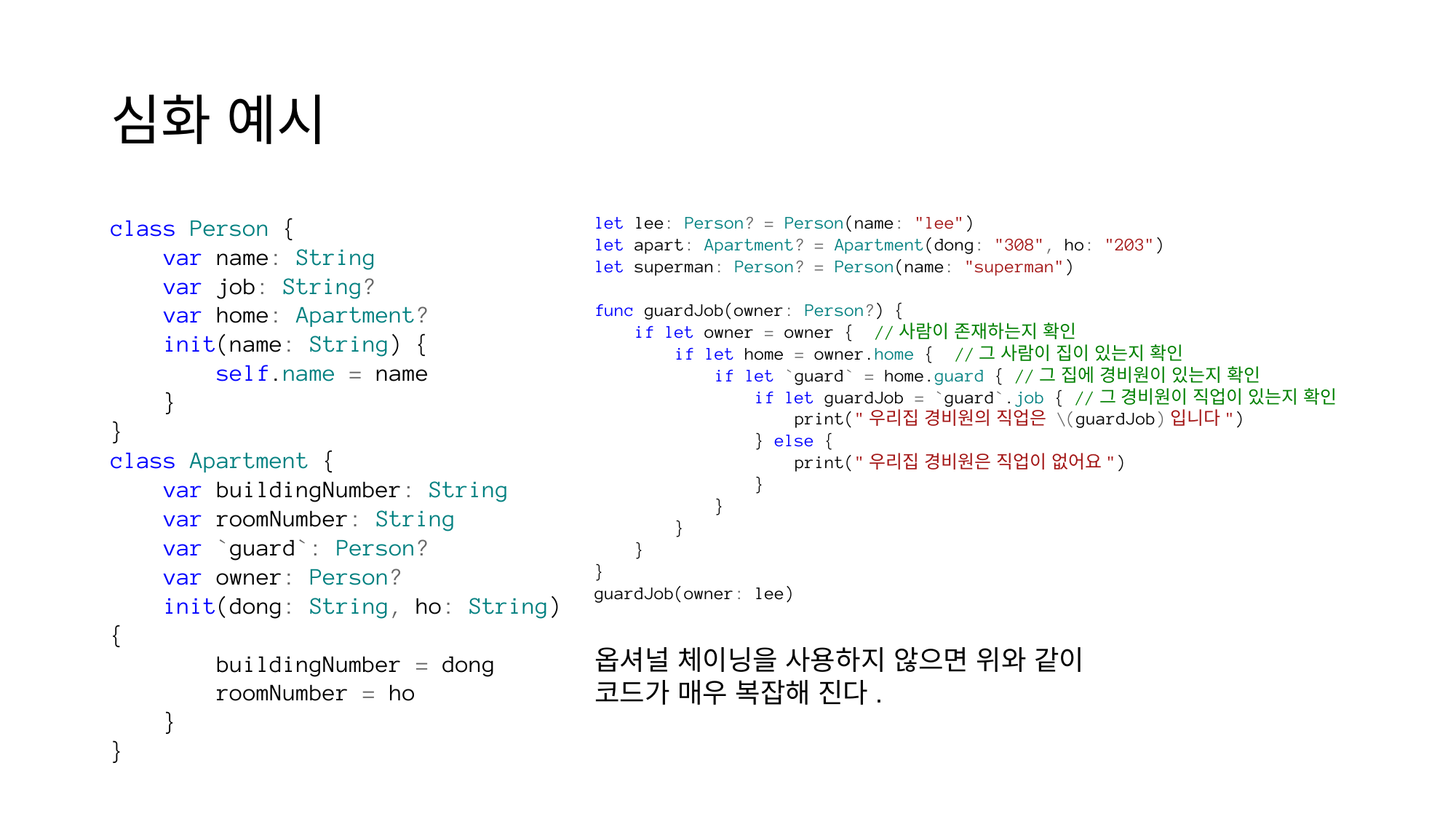

# 심화 예시
let lee: Person? = Person(name: "lee")
let apart: Apartment? = Apartment(dong: "308", ho: "203")
let superman: Person? = Person(name: "superman")
func guardJob(owner: Person?) {
    if let owner = owner {  //사람이 존재하는지 확인
        if let home = owner.home {  //그 사람이 집이 있는지 확인
            if let `guard` = home.guard { //그 집에 경비원이 있는지 확인
                if let guardJob = `guard`.job { //그 경비원이 직업이 있는지 확인
                    print("우리집 경비원의 직업은 \(guardJob)입니다")
                } else {
                    print("우리집 경비원은 직업이 없어요")
                }
            }
        }
    }
}
guardJob(owner: lee)
class Person {
    var name: String
    var job: String?
    var home: Apartment?
    init(name: String) {
        self.name = name
    }
}
class Apartment {
    var buildingNumber: String
    var roomNumber: String
    var `guard`: Person?
    var owner: Person?
    init(dong: String, ho: String) {
        buildingNumber = dong
        roomNumber = ho
    }
}
옵셔널 체이닝을 사용하지 않으면 위와 같이
코드가 매우 복잡해 진다.